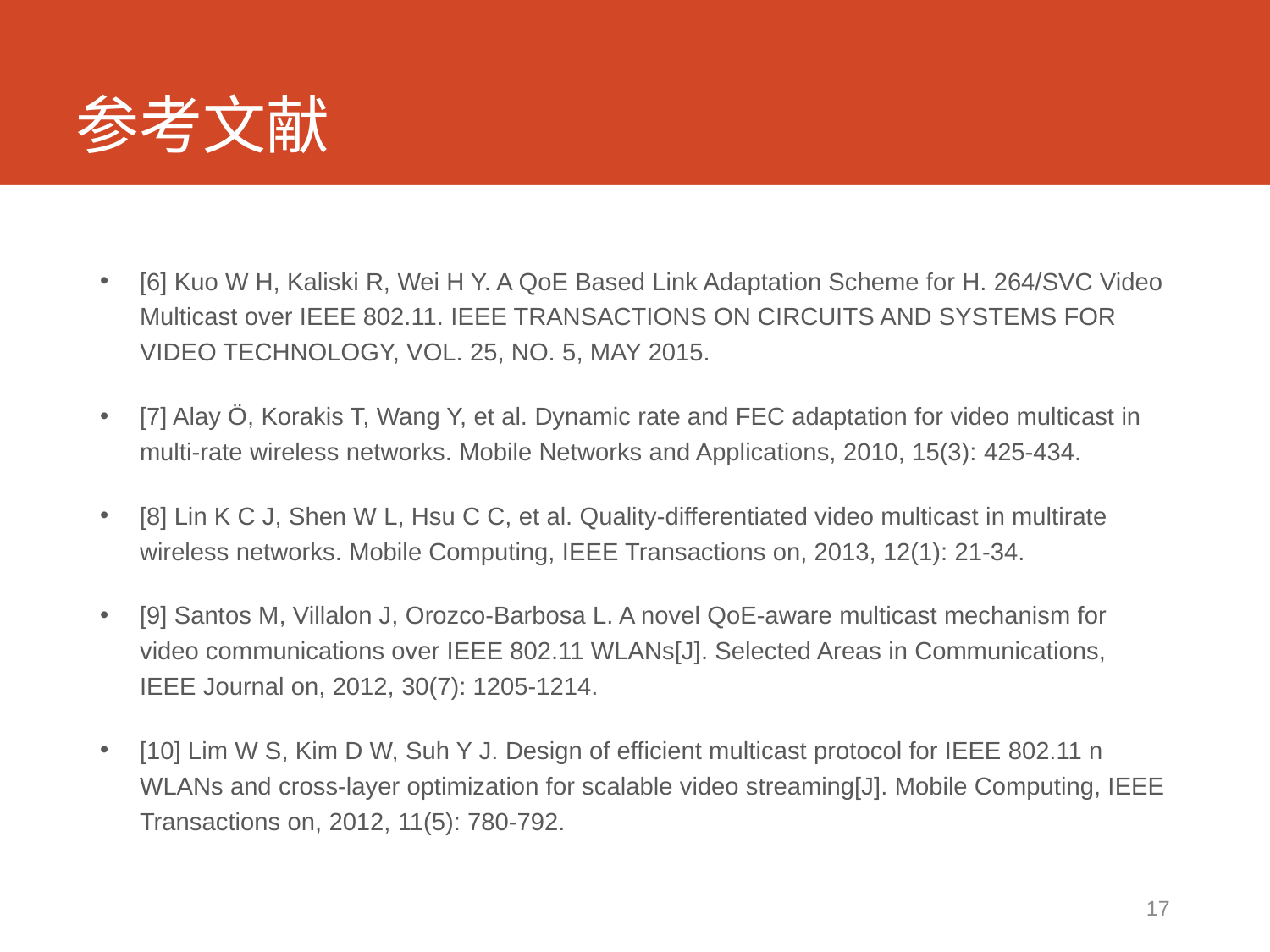

# 参考文献
[6] Kuo W H, Kaliski R, Wei H Y. A QoE Based Link Adaptation Scheme for H. 264/SVC Video Multicast over IEEE 802.11. IEEE TRANSACTIONS ON CIRCUITS AND SYSTEMS FOR VIDEO TECHNOLOGY, VOL. 25, NO. 5, MAY 2015.
[7] Alay Ö, Korakis T, Wang Y, et al. Dynamic rate and FEC adaptation for video multicast in multi-rate wireless networks. Mobile Networks and Applications, 2010, 15(3): 425-434.
[8] Lin K C J, Shen W L, Hsu C C, et al. Quality-differentiated video multicast in multirate wireless networks. Mobile Computing, IEEE Transactions on, 2013, 12(1): 21-34.
[9] Santos M, Villalon J, Orozco-Barbosa L. A novel QoE-aware multicast mechanism for video communications over IEEE 802.11 WLANs[J]. Selected Areas in Communications, IEEE Journal on, 2012, 30(7): 1205-1214.
[10] Lim W S, Kim D W, Suh Y J. Design of efficient multicast protocol for IEEE 802.11 n WLANs and cross-layer optimization for scalable video streaming[J]. Mobile Computing, IEEE Transactions on, 2012, 11(5): 780-792.
17